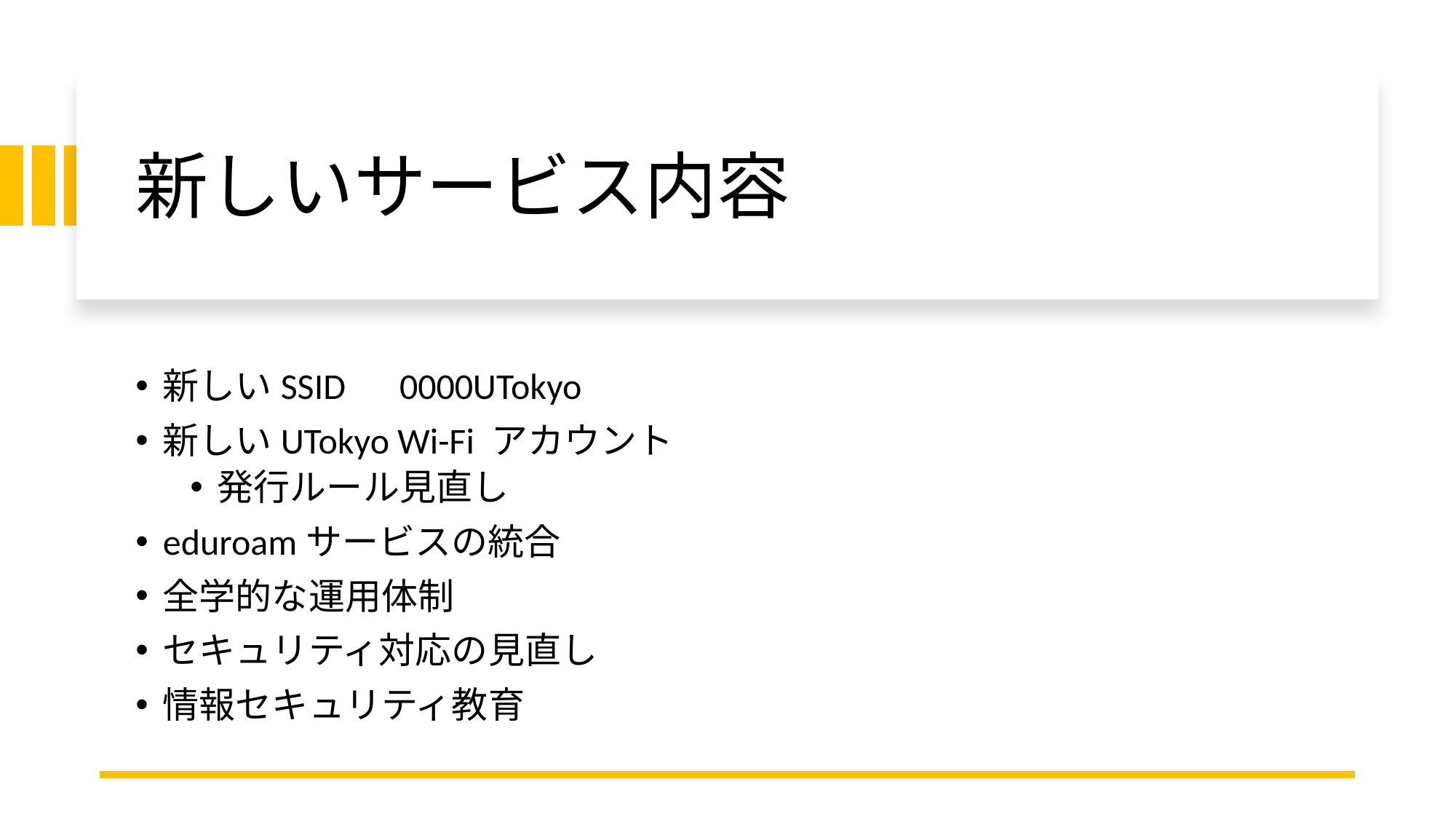

# 新しいサービス内容

新しいSSID　0000UTokyo
新しいUTokyo Wi-Fi アカウント
発行ルール見直し
eduroamサービスの統合
全学的な運用体制
セキュリティ対応の見直し
情報セキュリティ教育